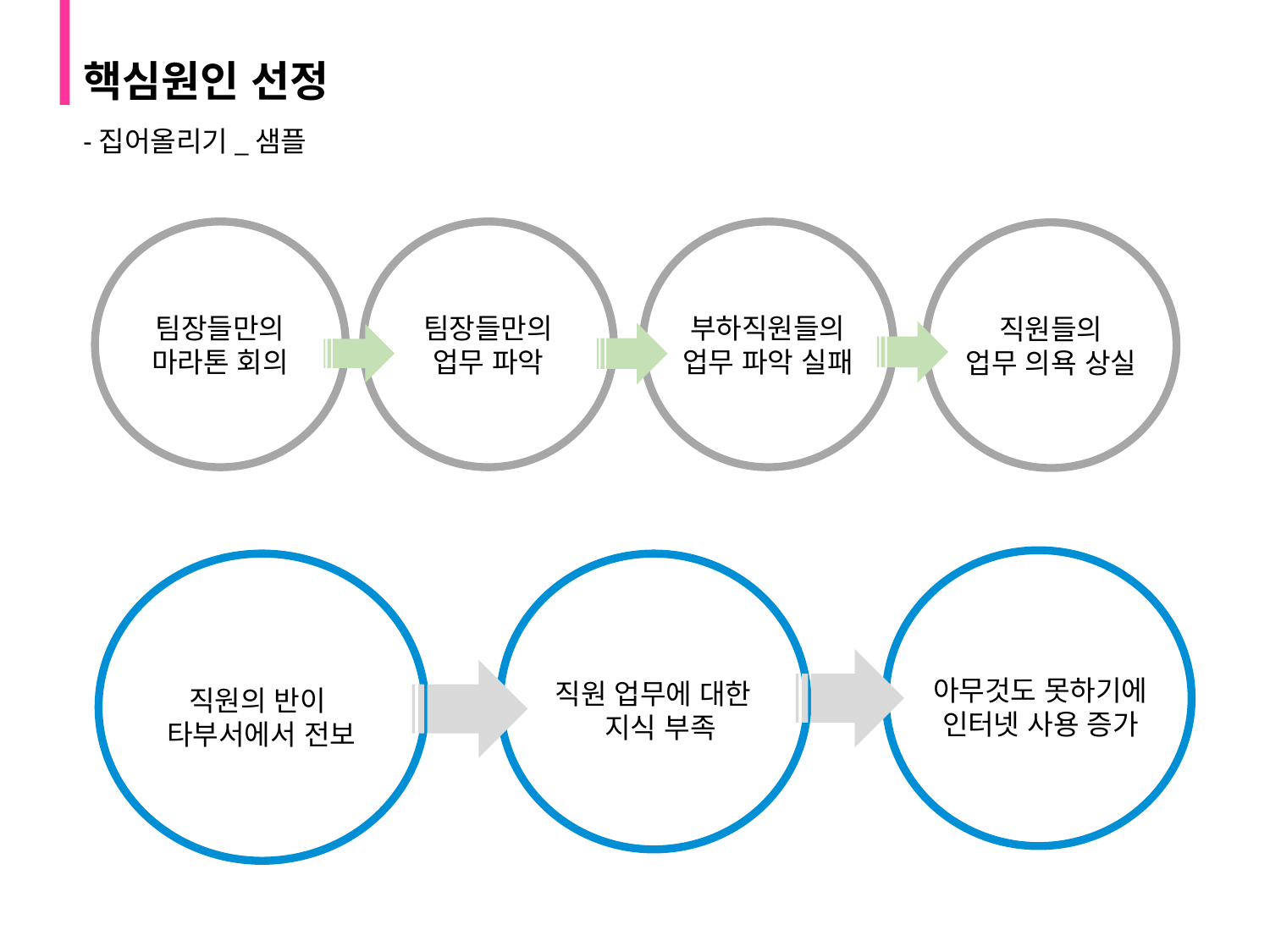

핵심원인 선정
-집어올리기_샘플

팀장들만의
마라톤 회의

팀장들만의
업무 파악

부하직원들의
업무 파악 실패

직원들의
업무 의욕 상실

아무것도 못하기에
인터넷 사용 증가

직원의 반이
타부서에서 전보

직원 업무에 대한
 지식 부족